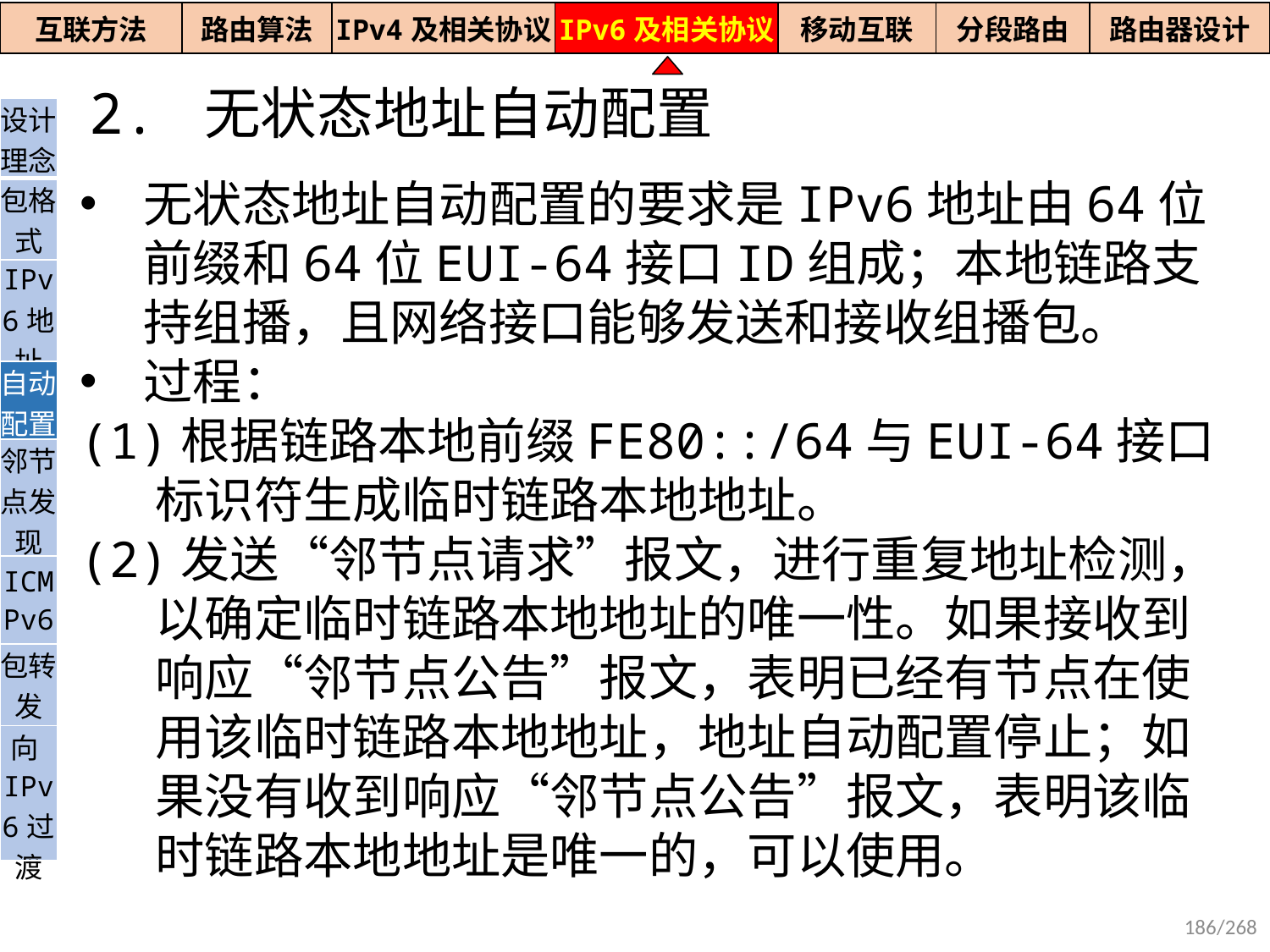

| 互联方法 | 路由算法 | IPv4及相关协议 | IPv6及相关协议 | 移动互联 | 分段路由 | 路由器设计 |
| --- | --- | --- | --- | --- | --- | --- |

2. 无状态地址自动配置
| 设计理念 |
| --- |
| 包格式 |
| IPv6地址 |
| 自动配置 |
| 邻节点发现 |
| ICMPv6 |
| 包转发 |
| 向IPv6过渡 |
无状态地址自动配置的要求是IPv6地址由64位前缀和64位EUI-64接口ID组成；本地链路支持组播，且网络接口能够发送和接收组播包。
过程：
(1)根据链路本地前缀FE80::/64与EUI-64接口标识符生成临时链路本地地址。
(2)发送“邻节点请求”报文，进行重复地址检测，以确定临时链路本地地址的唯一性。如果接收到响应“邻节点公告”报文，表明已经有节点在使用该临时链路本地地址，地址自动配置停止；如果没有收到响应“邻节点公告”报文，表明该临时链路本地地址是唯一的，可以使用。
186/268